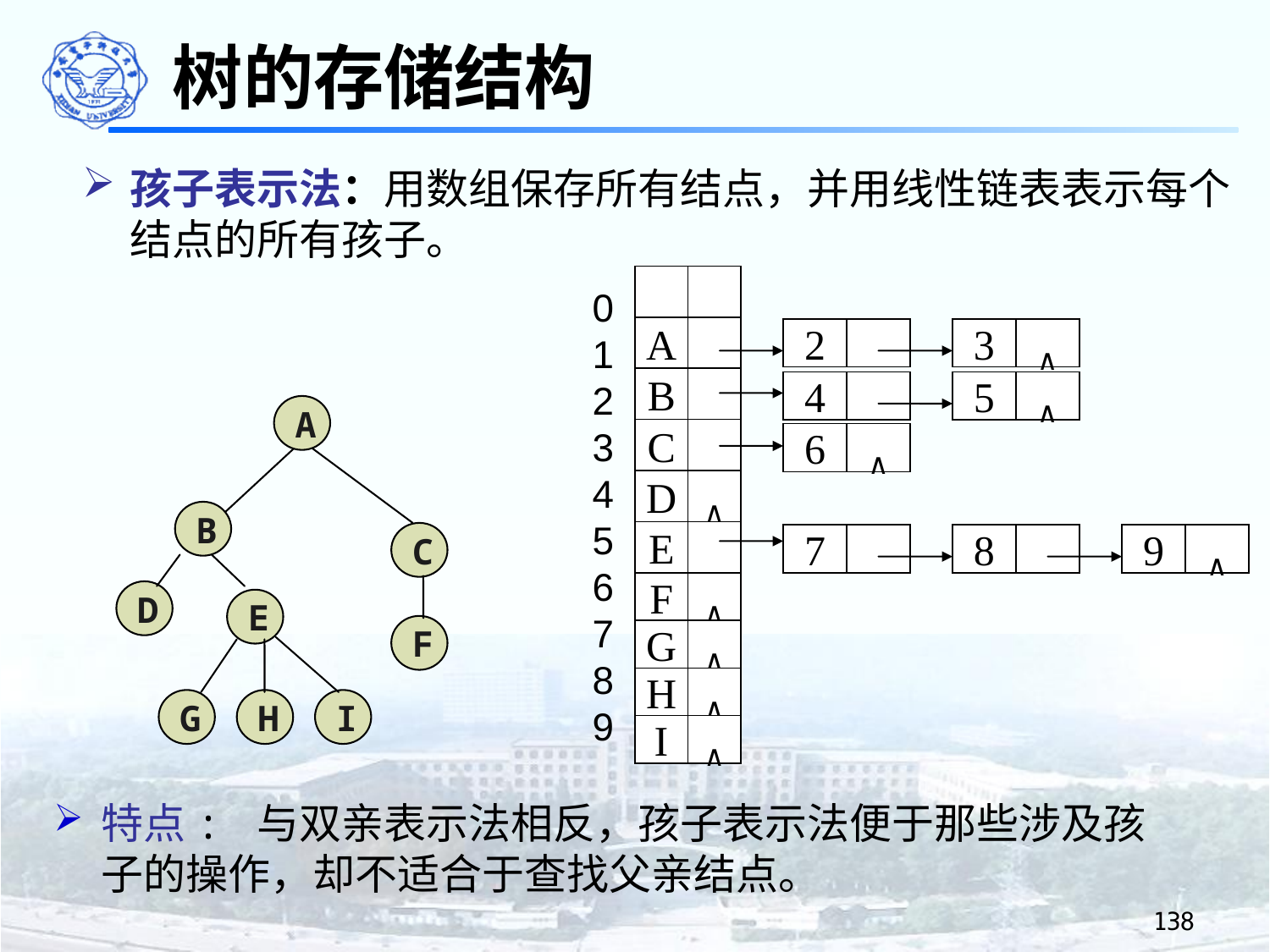

树的存储结构
孩子表示法：用数组保存所有结点，并用线性链表表示每个结点的所有孩子。

0 1 2 3 4 5 6 7 8 9
A

2

3
∧

B

4

5
∧

C

6
∧

D
∧
E

7

8

9
∧

F
∧
G
∧
H
∧
I
∧

A

B

C

D

E

F

G

H

I
特点: 与双亲表示法相反，孩子表示法便于那些涉及孩子的操作，却不适合于查找父亲结点。
138